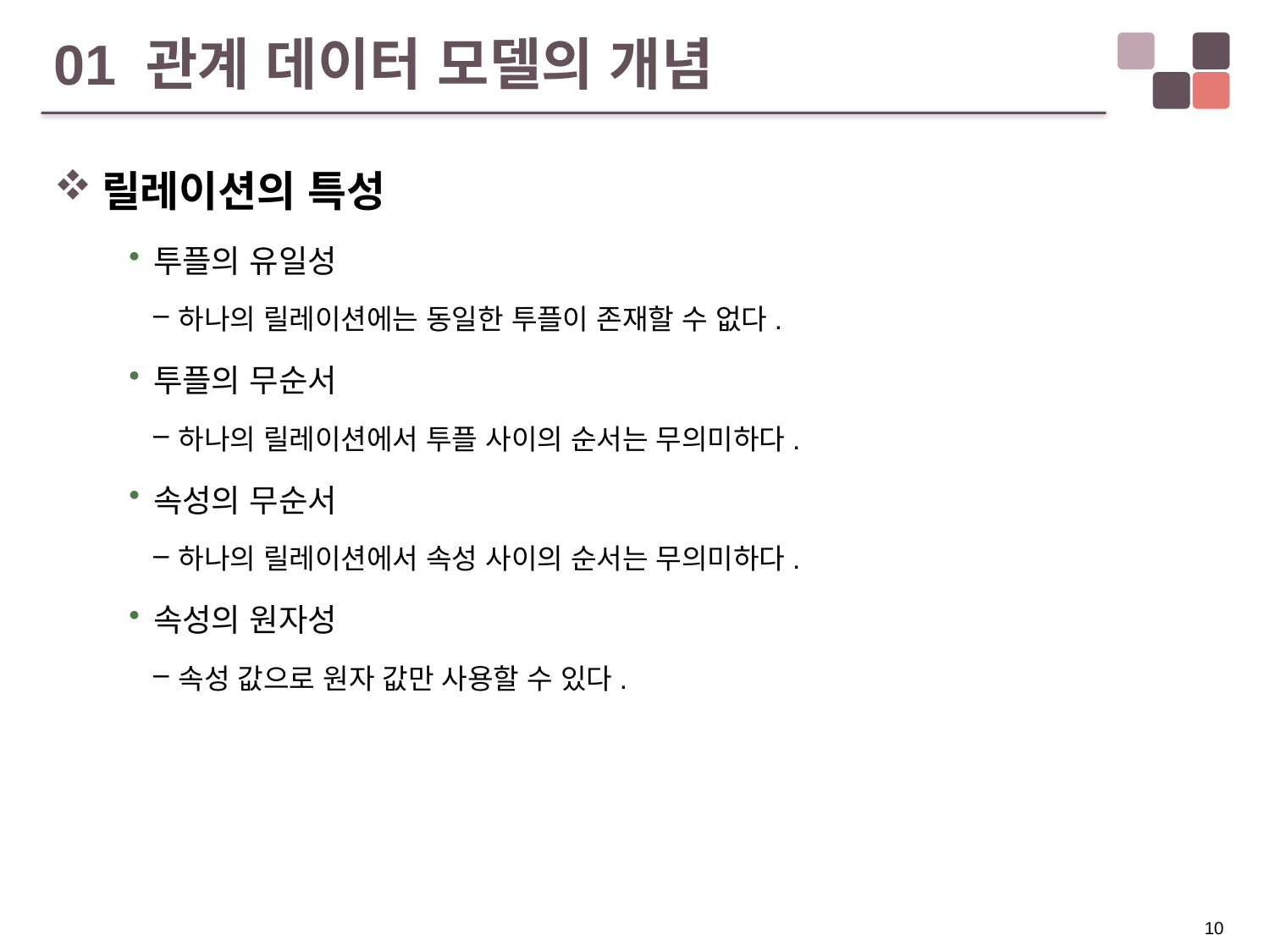

# 01 관계 데이터 모델의 개념
릴레이션의 특성
투플의 유일성
하나의 릴레이션에는 동일한 투플이 존재할 수 없다.
투플의 무순서
하나의 릴레이션에서 투플 사이의 순서는 무의미하다.
속성의 무순서
하나의 릴레이션에서 속성 사이의 순서는 무의미하다.
속성의 원자성
속성 값으로 원자 값만 사용할 수 있다.